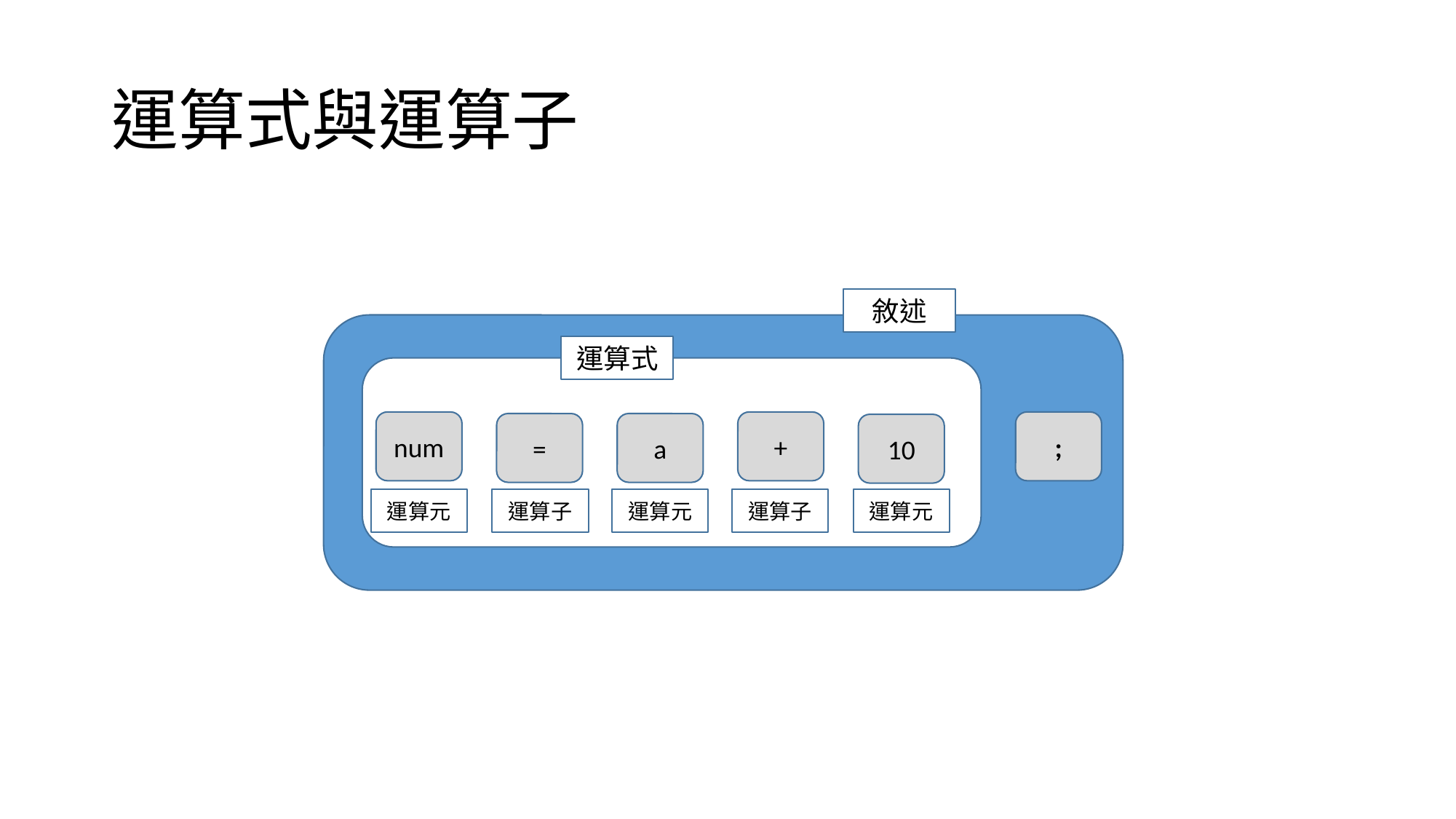

# 運算式與運算子
敘述

運算式

num
+
;
=
a
10
運算元
運算子
運算元
運算子
運算元